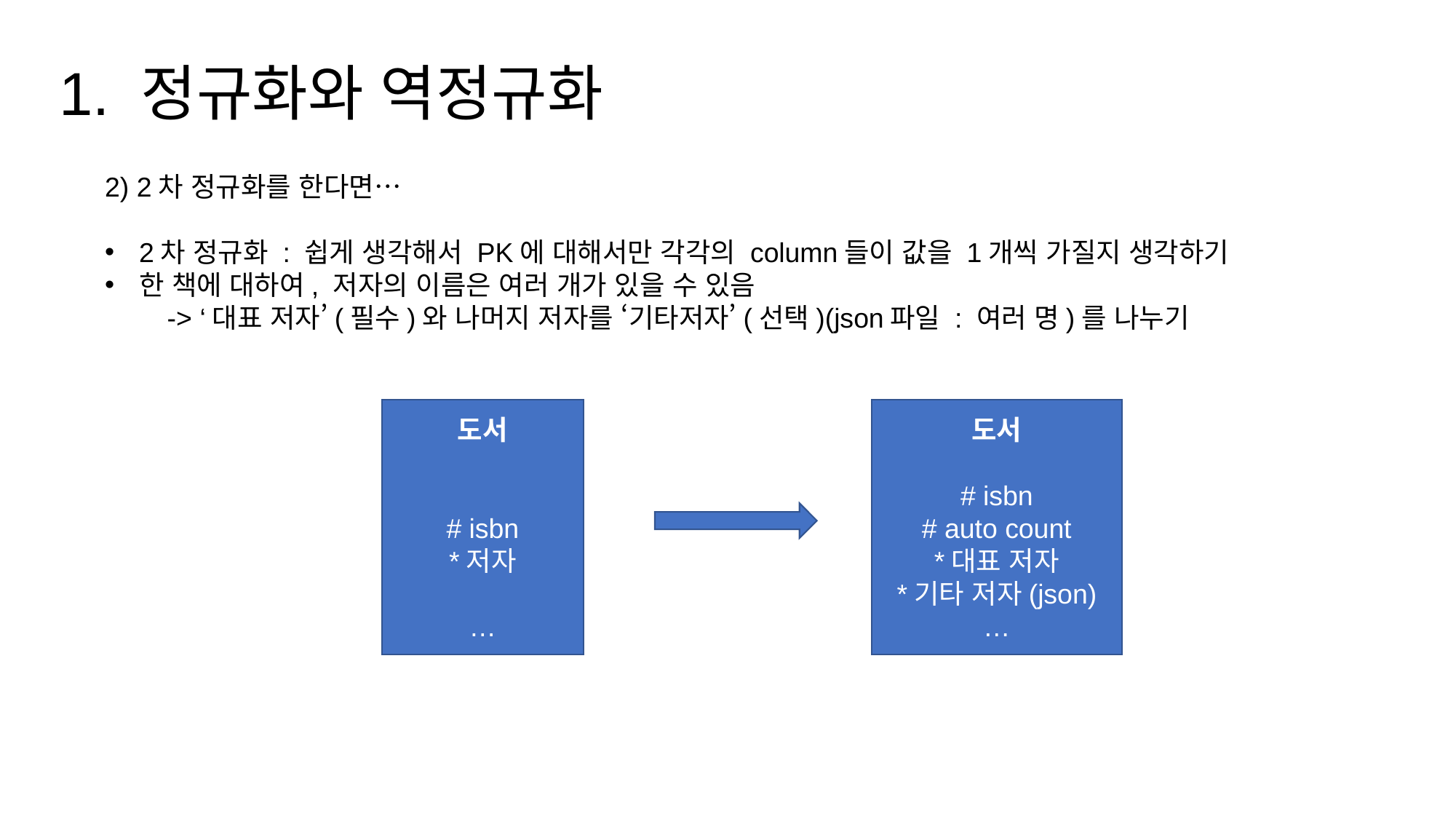

1. 정규화와 역정규화
2) 2차 정규화를 한다면…

2차 정규화 : 쉽게 생각해서 PK에 대해서만 각각의 column들이 값을 1개씩 가질지 생각하기
한 책에 대하여, 저자의 이름은 여러 개가 있을 수 있음
 -> ‘대표 저자’(필수)와 나머지 저자를 ‘기타저자’(선택)(json파일 : 여러 명)를 나누기
도서

# isbn
*저자

…
도서

# isbn
# auto count
*대표 저자
*기타 저자(json)
…